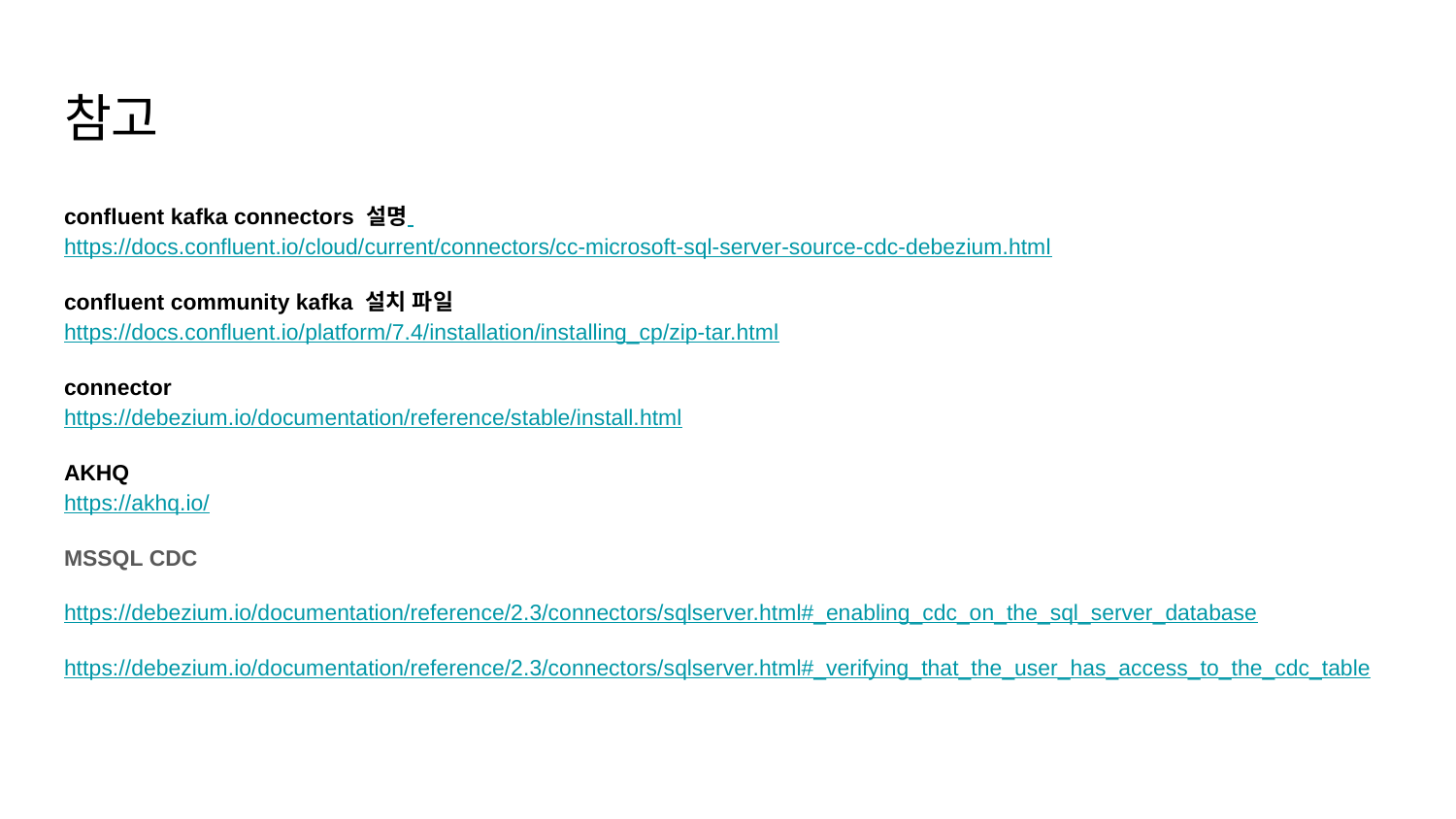

# 참고
confluent kafka connectors 설명 https://docs.confluent.io/cloud/current/connectors/cc-microsoft-sql-server-source-cdc-debezium.html
confluent community kafka 설치 파일
https://docs.confluent.io/platform/7.4/installation/installing_cp/zip-tar.html
connector
https://debezium.io/documentation/reference/stable/install.html
AKHQ
https://akhq.io/
MSSQL CDC
https://debezium.io/documentation/reference/2.3/connectors/sqlserver.html#_enabling_cdc_on_the_sql_server_database
https://debezium.io/documentation/reference/2.3/connectors/sqlserver.html#_verifying_that_the_user_has_access_to_the_cdc_table